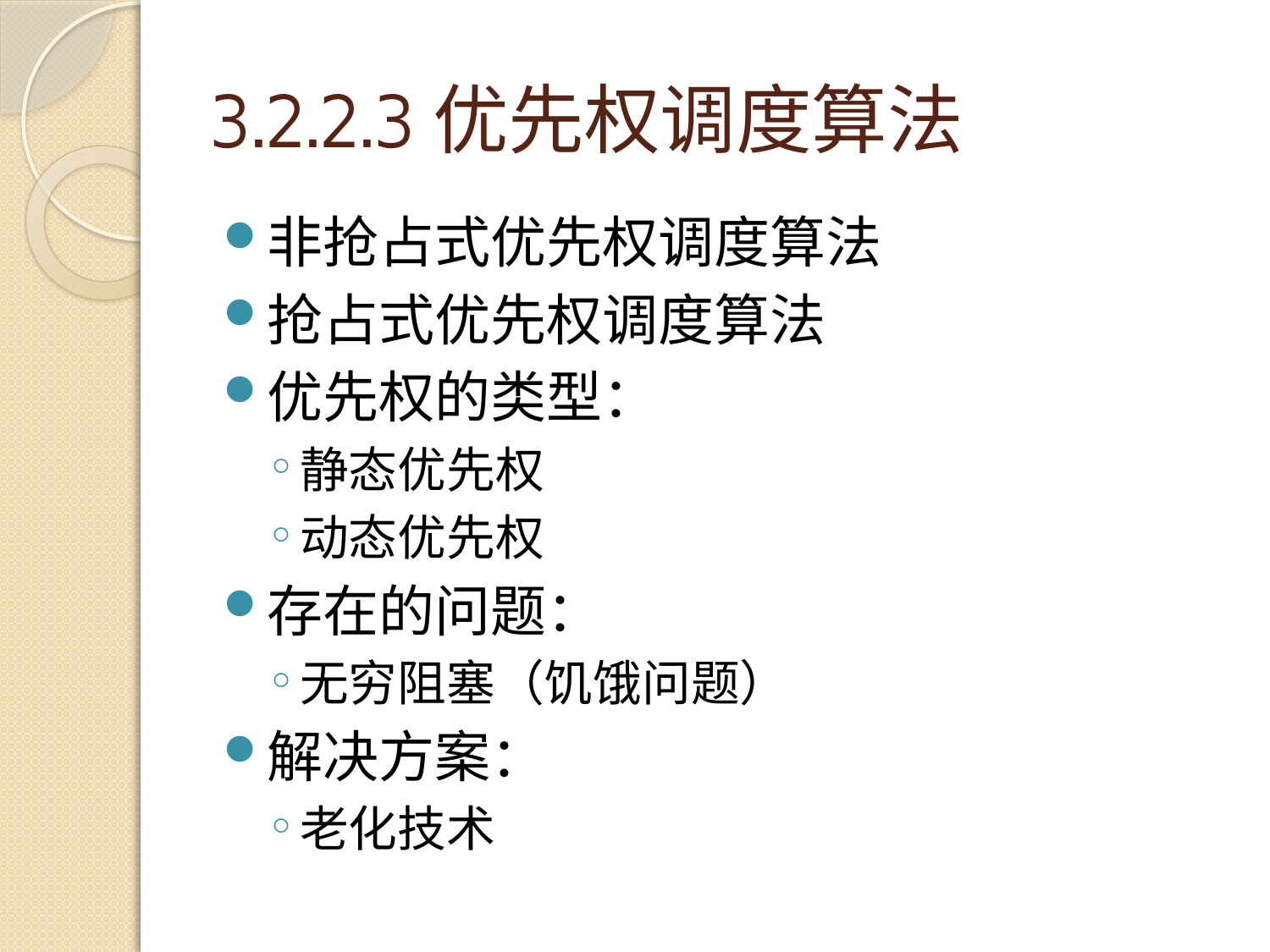

# 3.2.2.3优先权调度算法
非抢占式优先权调度算法
抢占式优先权调度算法
优先权的类型：
静态优先权
动态优先权
存在的问题：
无穷阻塞（饥饿问题）
解决方案：
老化技术